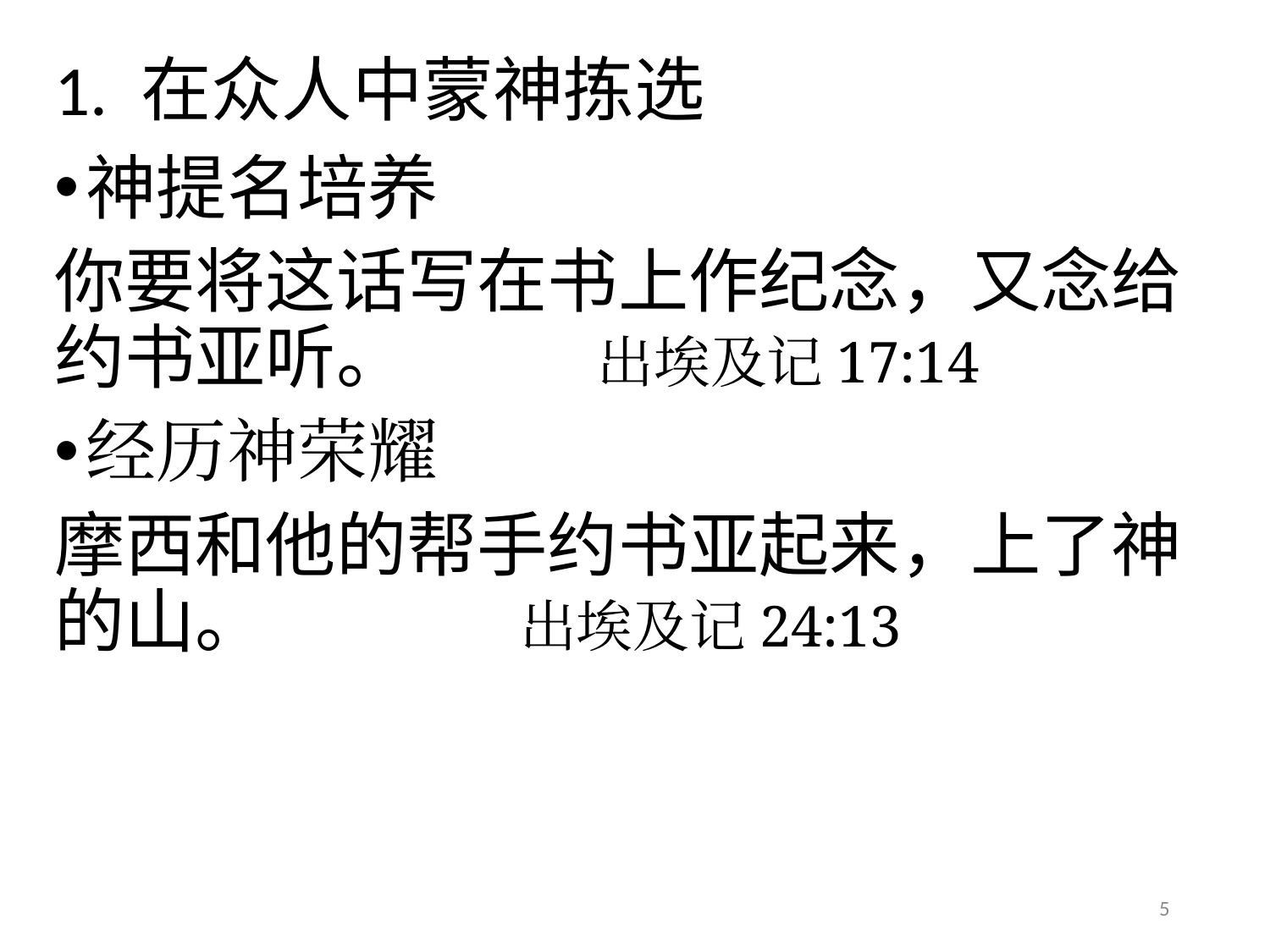

# 1. 在众人中蒙神拣选
神提名培养
你要将这话写在书上作纪念，又念给约书亚听。            出埃及记17:14
经历神荣耀
摩西和他的帮手约书亚起来，上了神的山。                出埃及记24:13

5